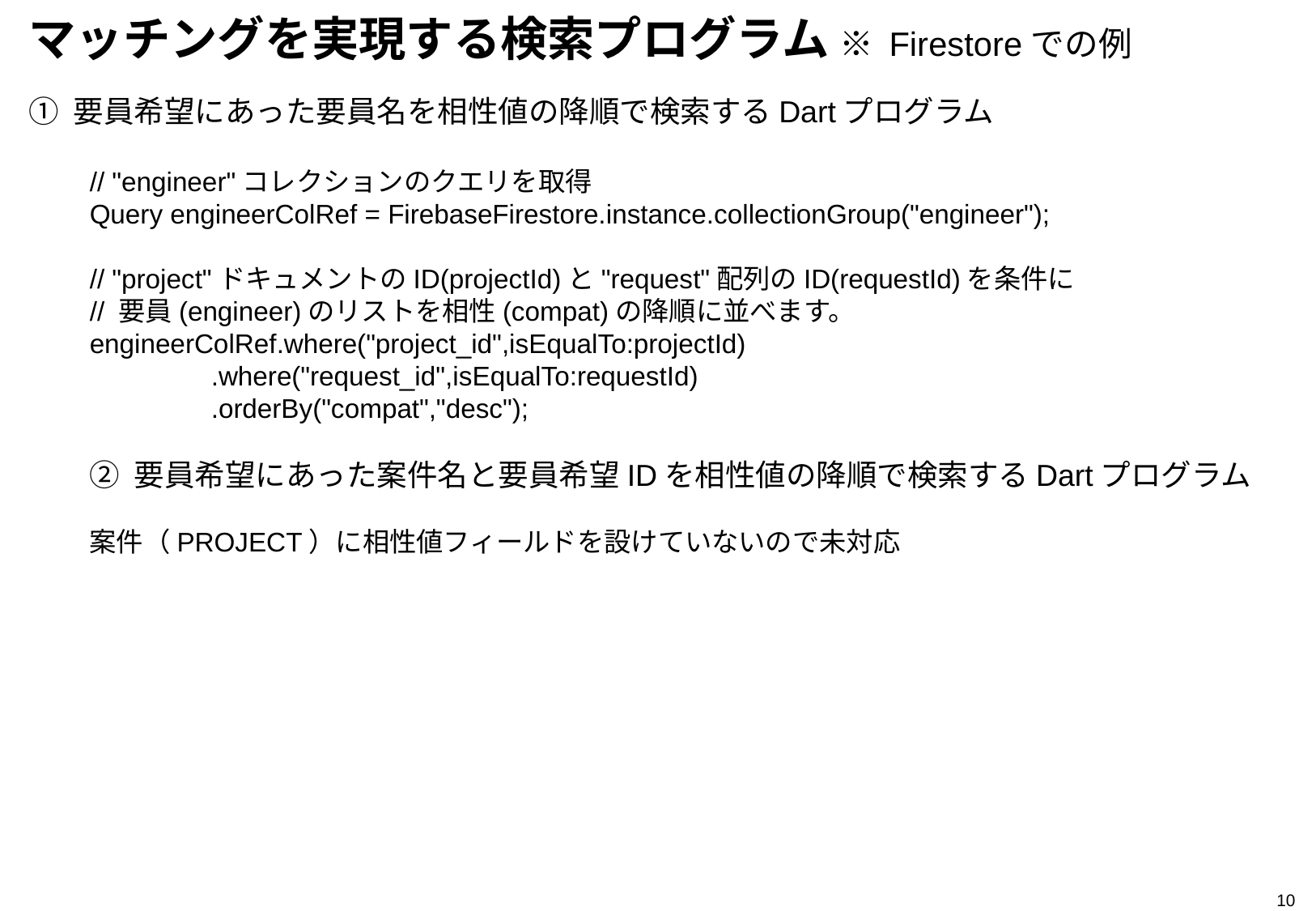

マッチングを実現する検索プログラム ※ Firestoreでの例
① 要員希望にあった要員名を相性値の降順で検索するDartプログラム

// "engineer"コレクションのクエリを取得
Query engineerColRef = FirebaseFirestore.instance.collectionGroup("engineer");

// "project"ドキュメントのID(projectId)と"request"配列のID(requestId)を条件に
// 要員(engineer)のリストを相性(compat)の降順に並べます。
engineerColRef.where("project_id",isEqualTo:projectId)
	.where("request_id",isEqualTo:requestId)
	.orderBy("compat","desc");

② 要員希望にあった案件名と要員希望IDを相性値の降順で検索するDartプログラム

案件（PROJECT）に相性値フィールドを設けていないので未対応